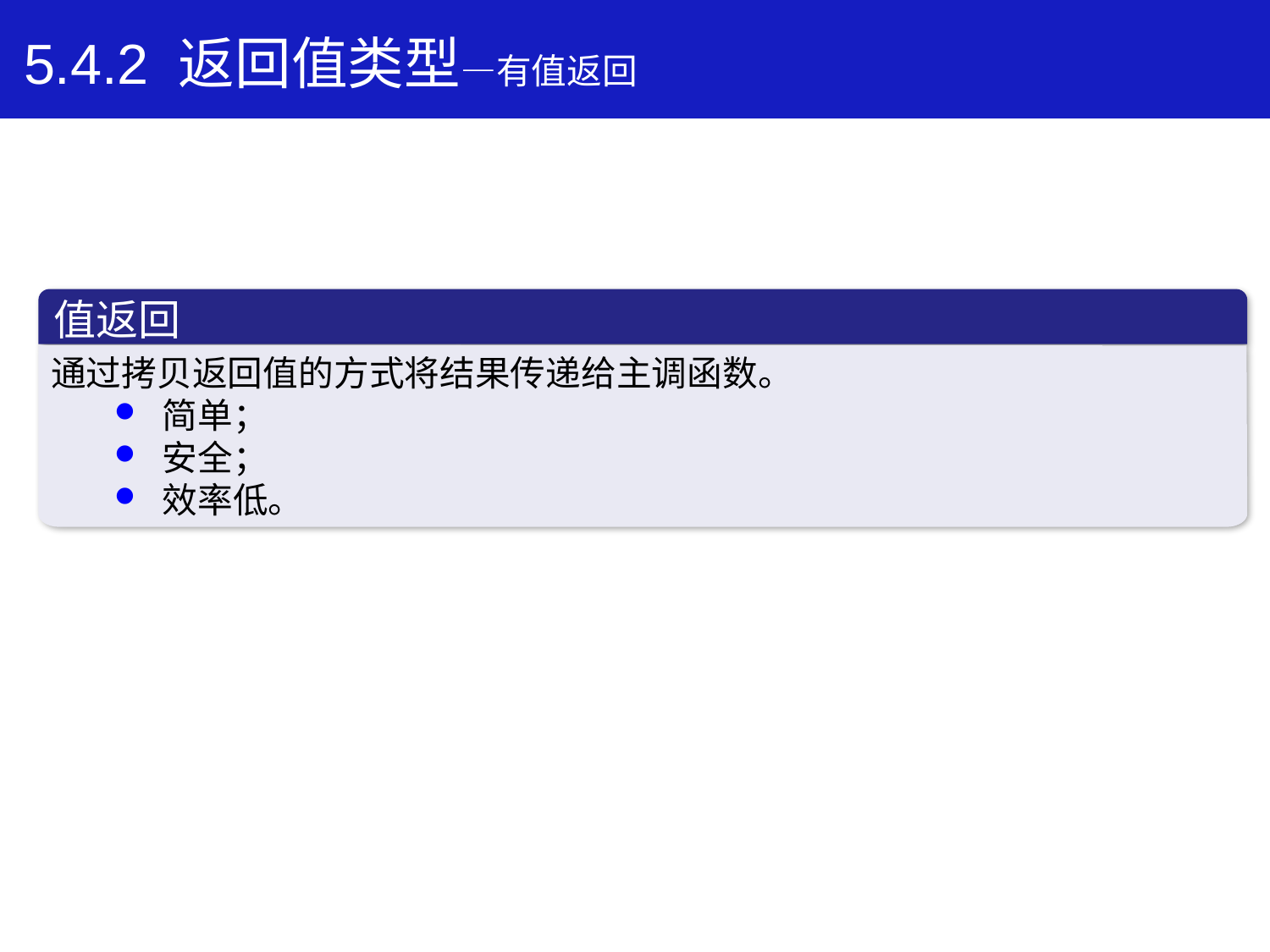

5.4.2 返回值类型—有值返回
值返回
通过拷贝返回值的方式将结果传递给主调函数。
简单；
安全；
效率低。
37